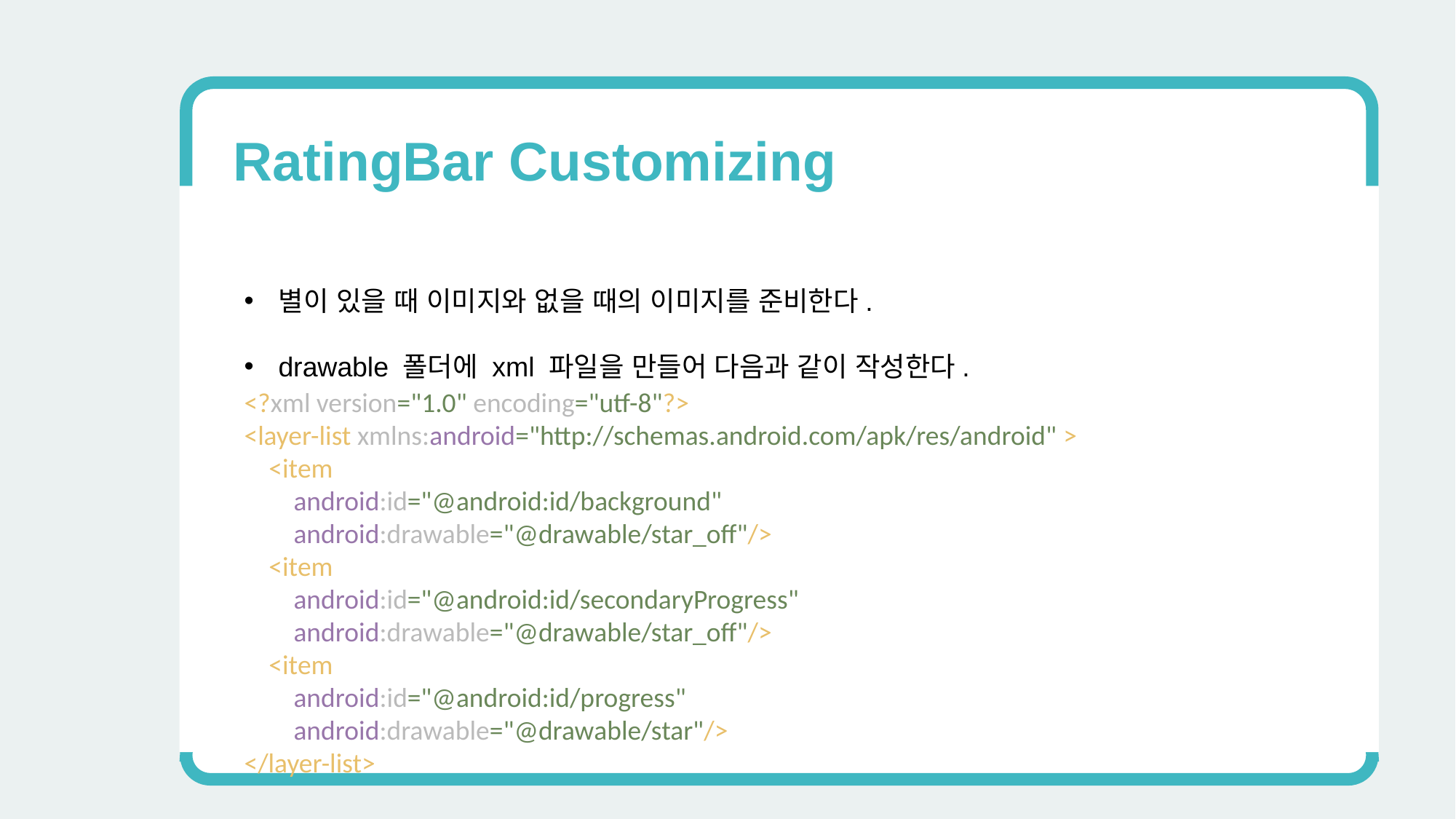

RatingBar Customizing

별이 있을 때 이미지와 없을 때의 이미지를 준비한다.
drawable 폴더에 xml 파일을 만들어 다음과 같이 작성한다.
<?xml version="1.0" encoding="utf-8"?>
<layer-list xmlns:android="http://schemas.android.com/apk/res/android" >
    <item
        android:id="@android:id/background"
        android:drawable="@drawable/star_off"/>
    <item
        android:id="@android:id/secondaryProgress"
        android:drawable="@drawable/star_off"/>
    <item
        android:id="@android:id/progress"
        android:drawable="@drawable/star"/>
</layer-list>